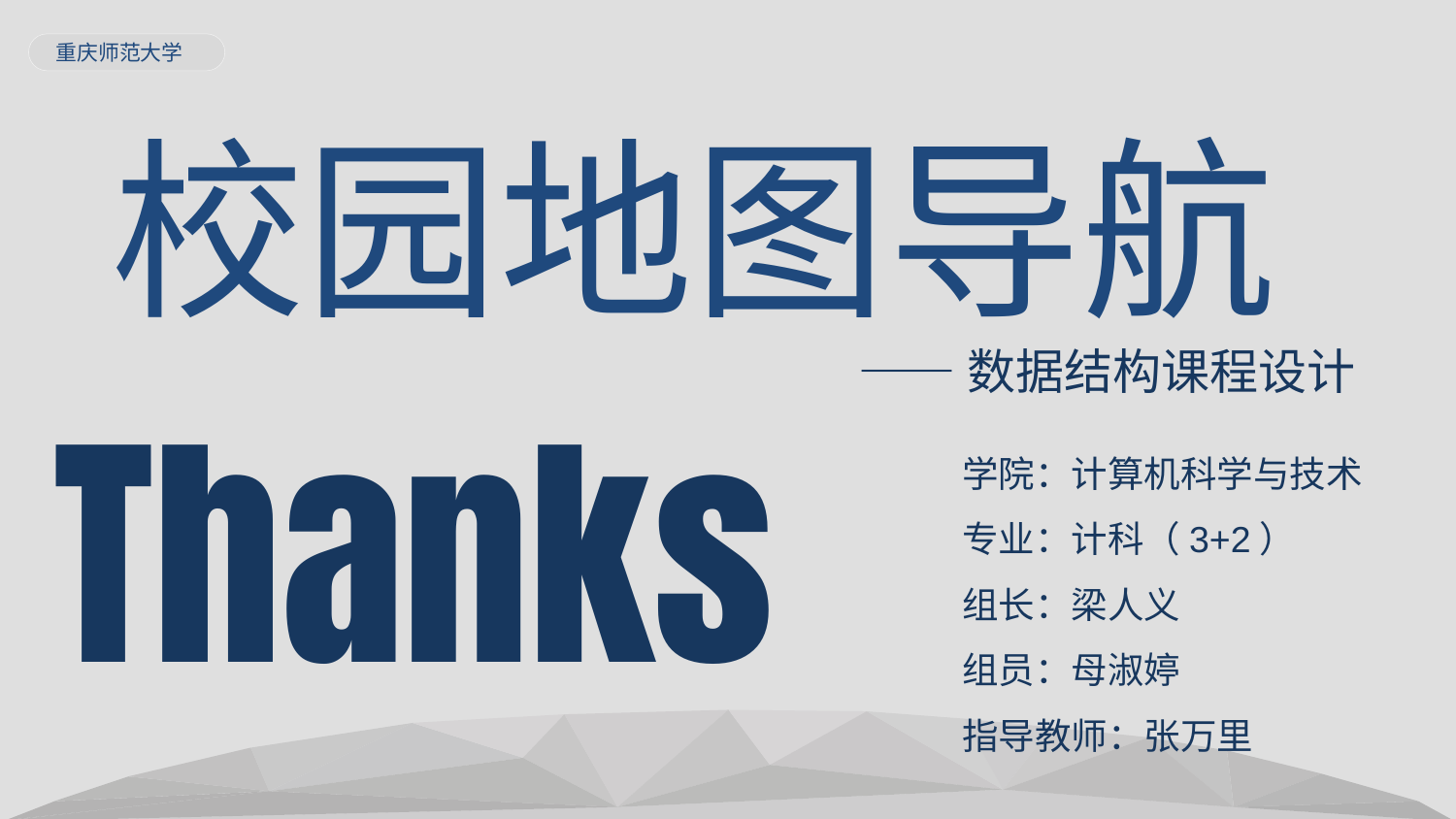

重庆师范大学

校园地图导航
——数据结构课程设计
Thanks
学院：计算机科学与技术
专业：计科（3+2）
组长：梁人义
组员：母淑婷
指导教师：张万里